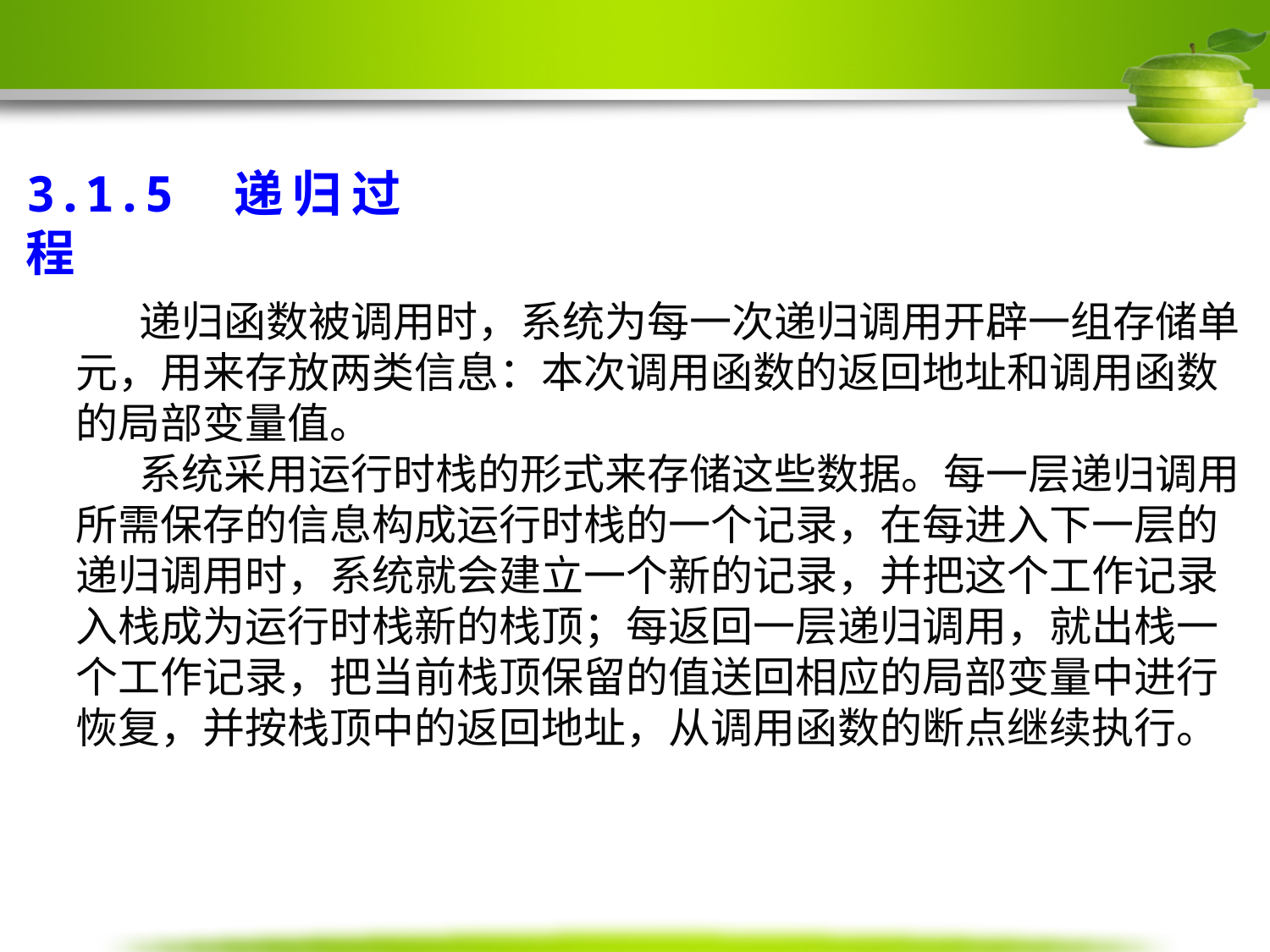

3.1.5 递归过程
递归函数被调用时，系统为每一次递归调用开辟一组存储单元，用来存放两类信息：本次调用函数的返回地址和调用函数的局部变量值。
系统采用运行时栈的形式来存储这些数据。每一层递归调用所需保存的信息构成运行时栈的一个记录，在每进入下一层的递归调用时，系统就会建立一个新的记录，并把这个工作记录入栈成为运行时栈新的栈顶；每返回一层递归调用，就出栈一个工作记录，把当前栈顶保留的值送回相应的局部变量中进行恢复，并按栈顶中的返回地址，从调用函数的断点继续执行。